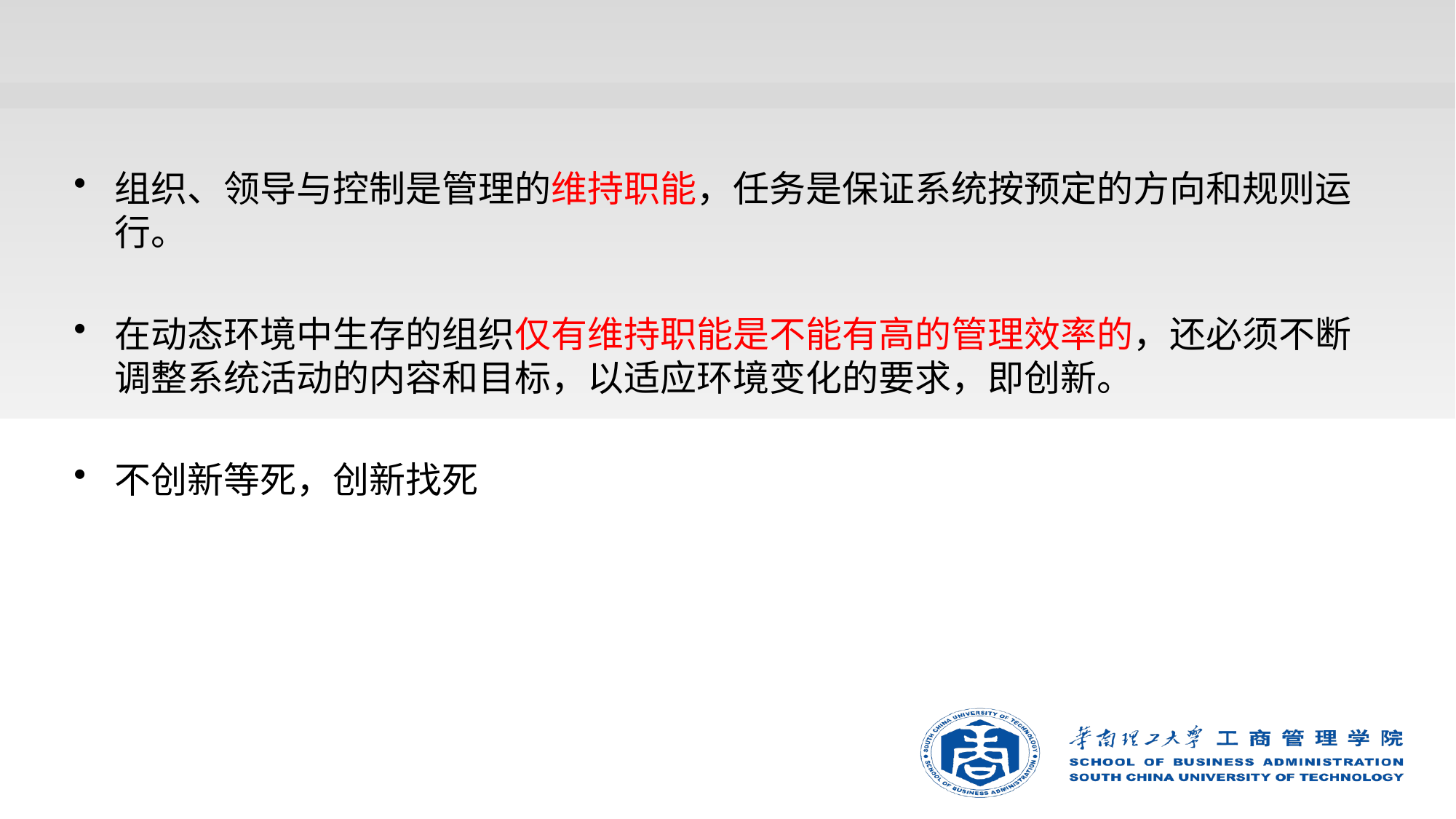

#
组织、领导与控制是管理的维持职能，任务是保证系统按预定的方向和规则运行。

在动态环境中生存的组织仅有维持职能是不能有高的管理效率的，还必须不断调整系统活动的内容和目标，以适应环境变化的要求，即创新。

不创新等死，创新找死